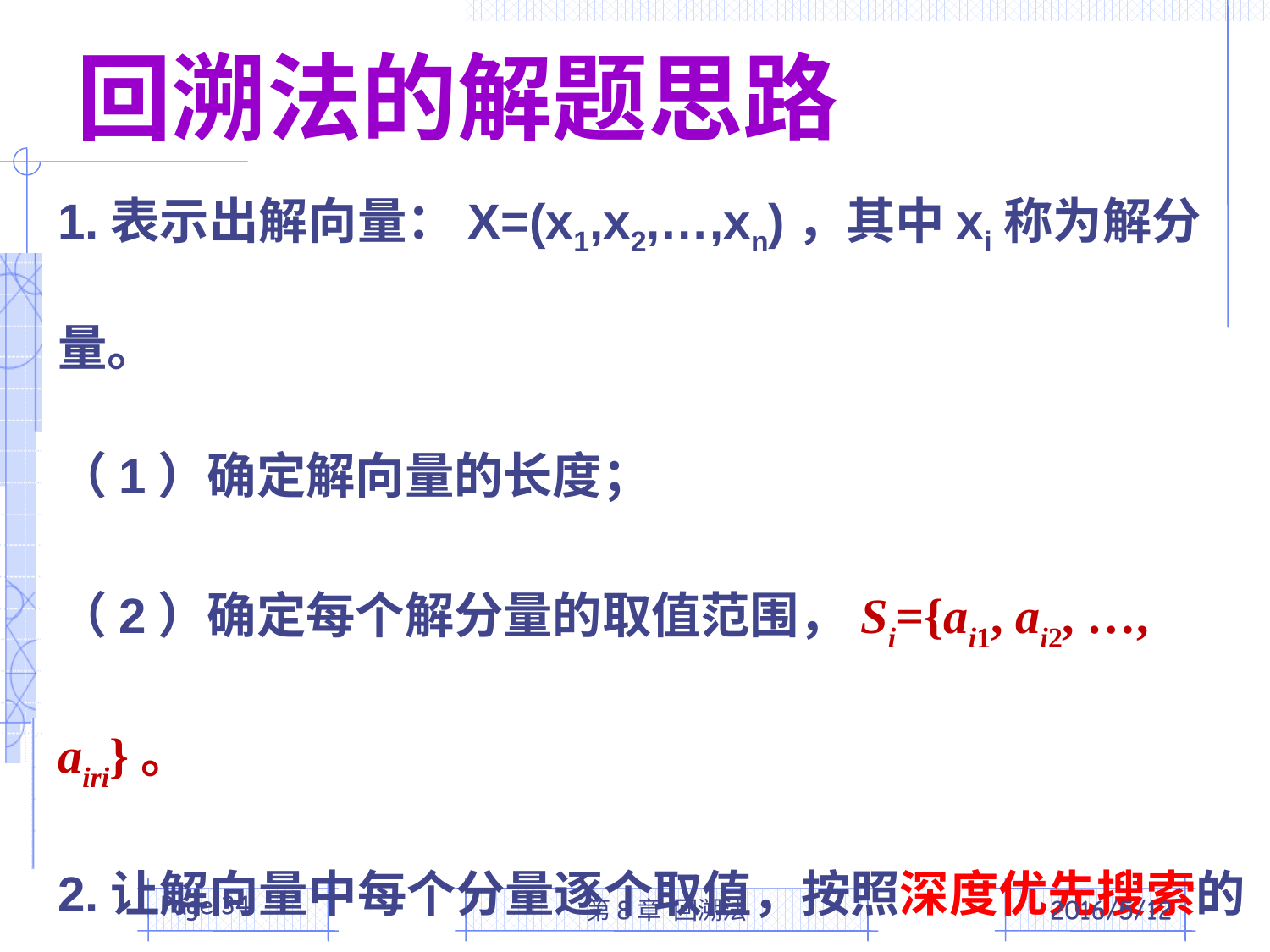

# 回溯法的解题思路
1.表示出解向量：X=(x1,x2,…,xn)，其中xi称为解分量。
（1）确定解向量的长度；
（2）确定每个解分量的取值范围，Si={ai1, ai2, …, airi}。
2.让解向量中每个分量逐个取值，按照深度优先搜索的方式，构造解空间树；
3.用编程语言实现，构造解空间树的过程。

Page 34
第8章  回溯法
2016/5/12